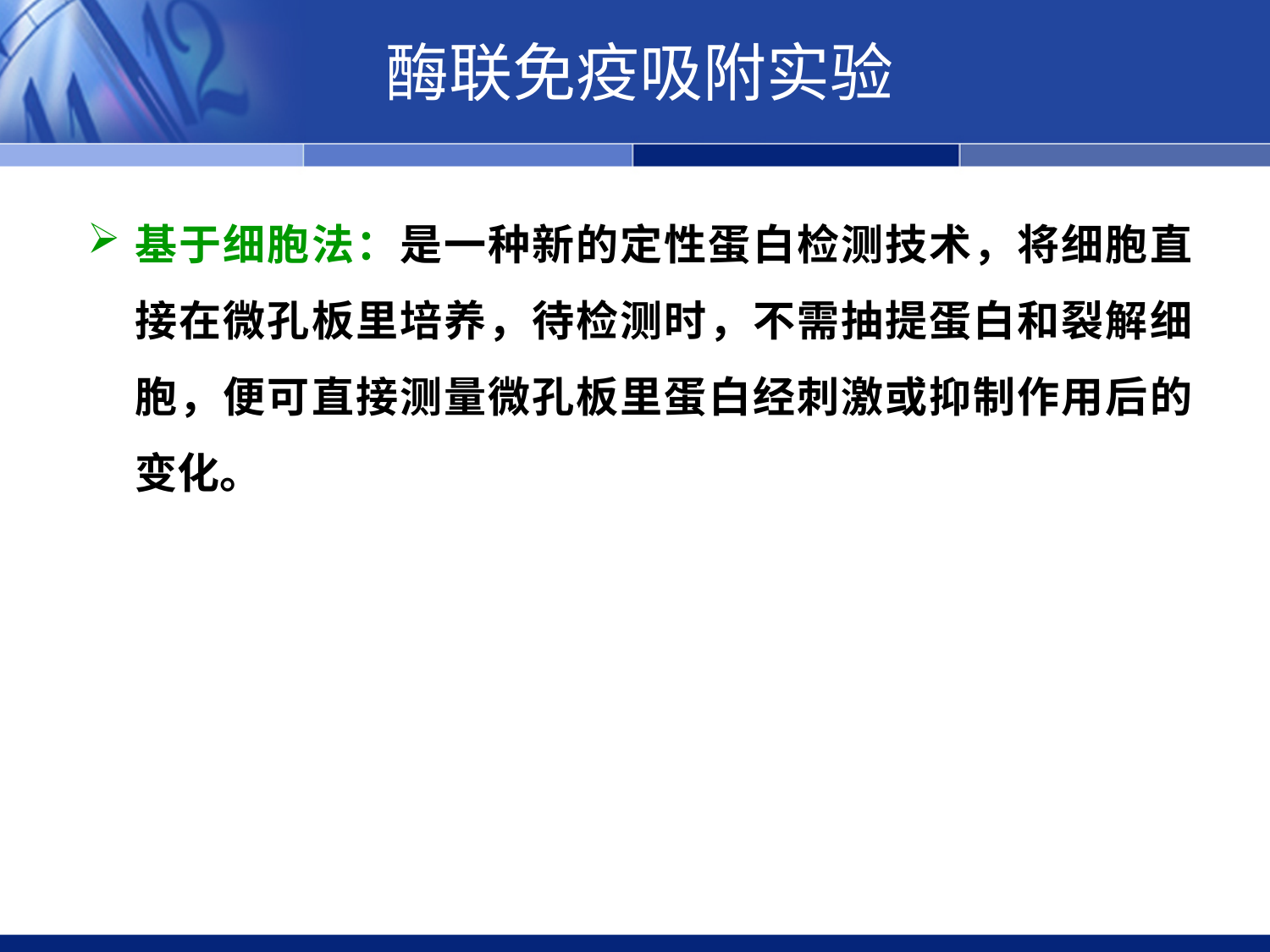

酶联免疫吸附实验
基于细胞法：是一种新的定性蛋白检测技术，将细胞直接在微孔板里培养，待检测时，不需抽提蛋白和裂解细胞，便可直接测量微孔板里蛋白经刺激或抑制作用后的变化。